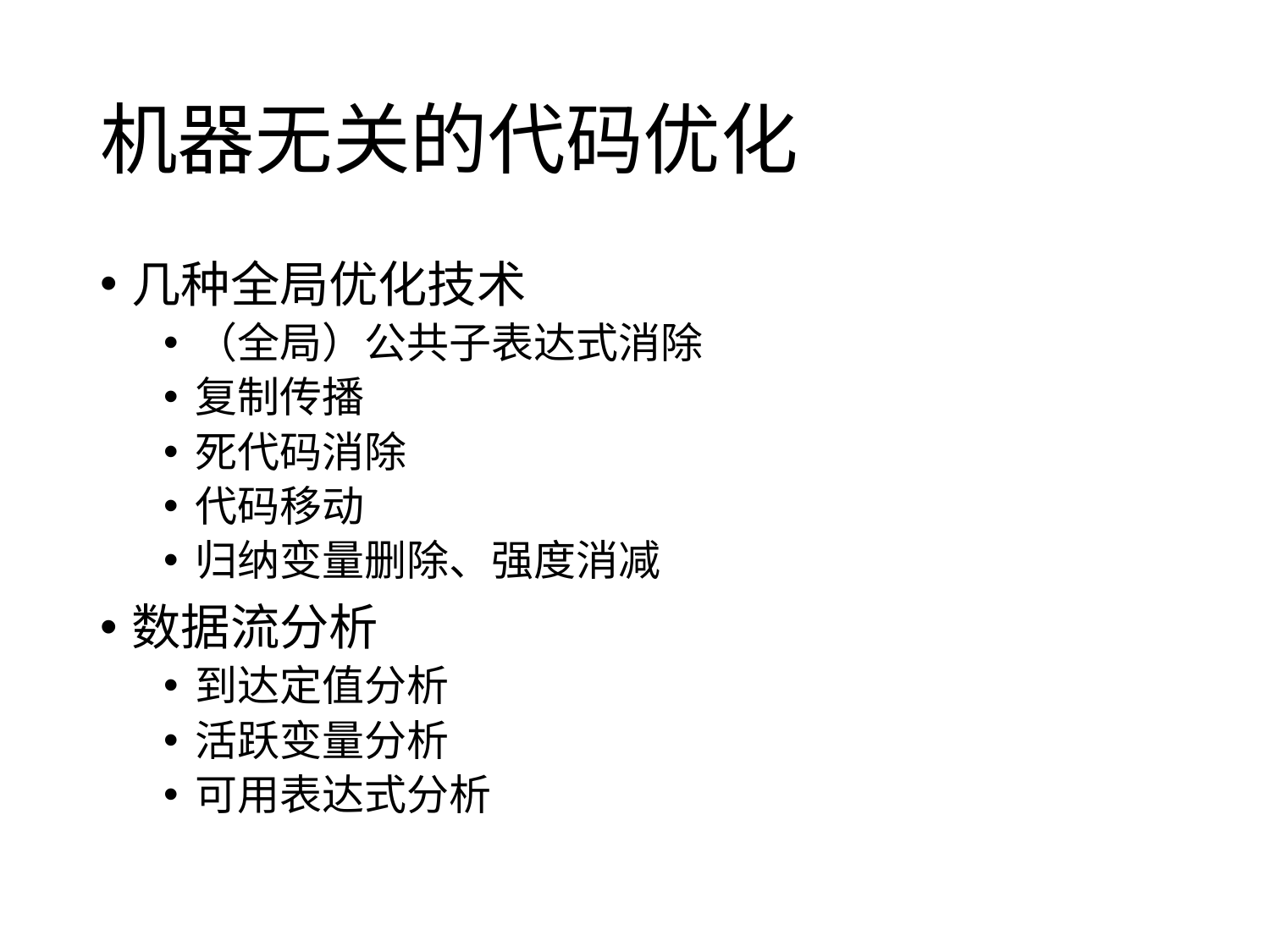

# 机器无关的代码优化
几种全局优化技术
（全局）公共子表达式消除
复制传播
死代码消除
代码移动
归纳变量删除、强度消减
数据流分析
到达定值分析
活跃变量分析
可用表达式分析